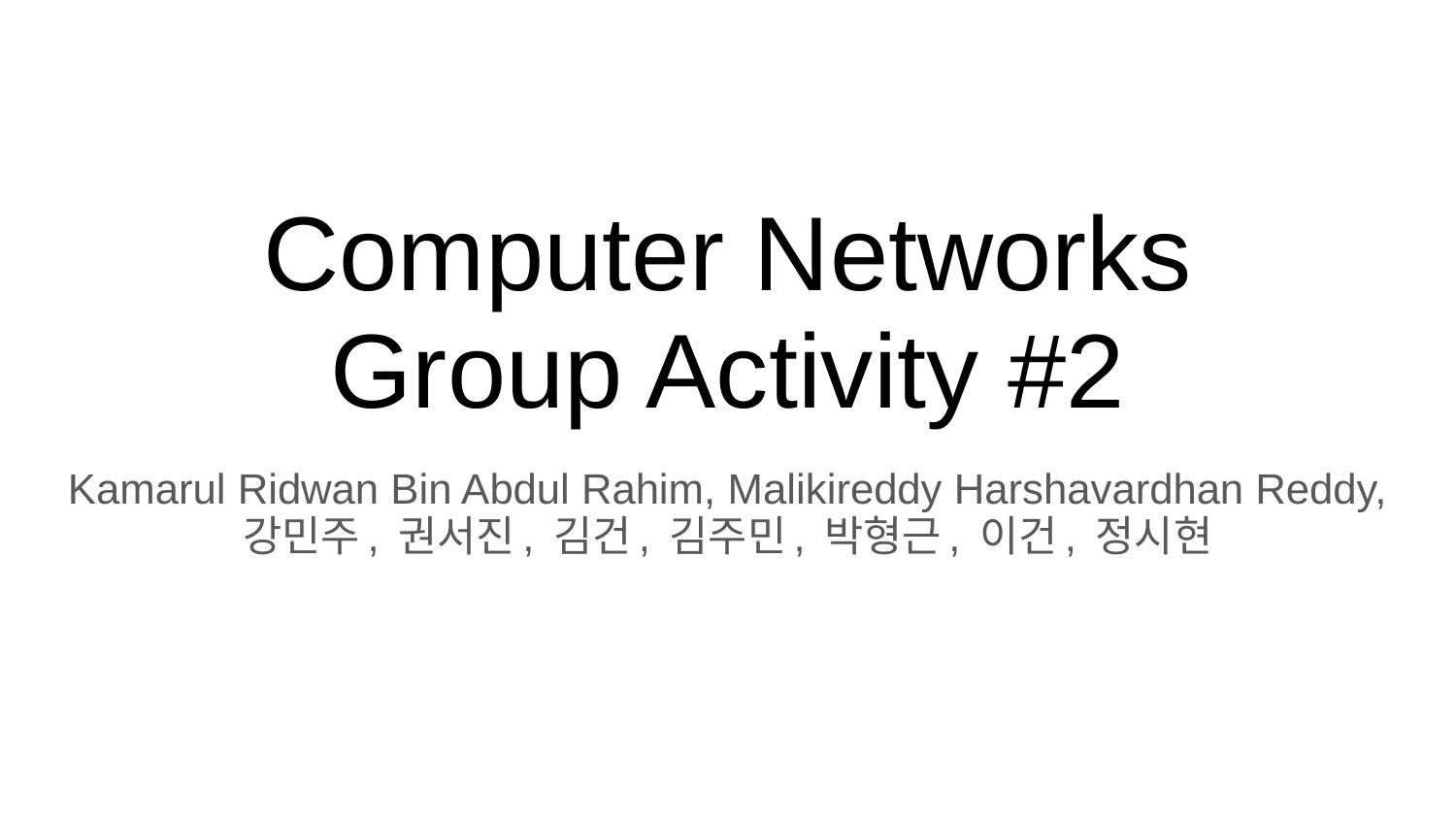

# Computer Networks
Group Activity #2
Kamarul Ridwan Bin Abdul Rahim, Malikireddy Harshavardhan Reddy, 강민주, 권서진, 김건, 김주민, 박형근, 이건, 정시현